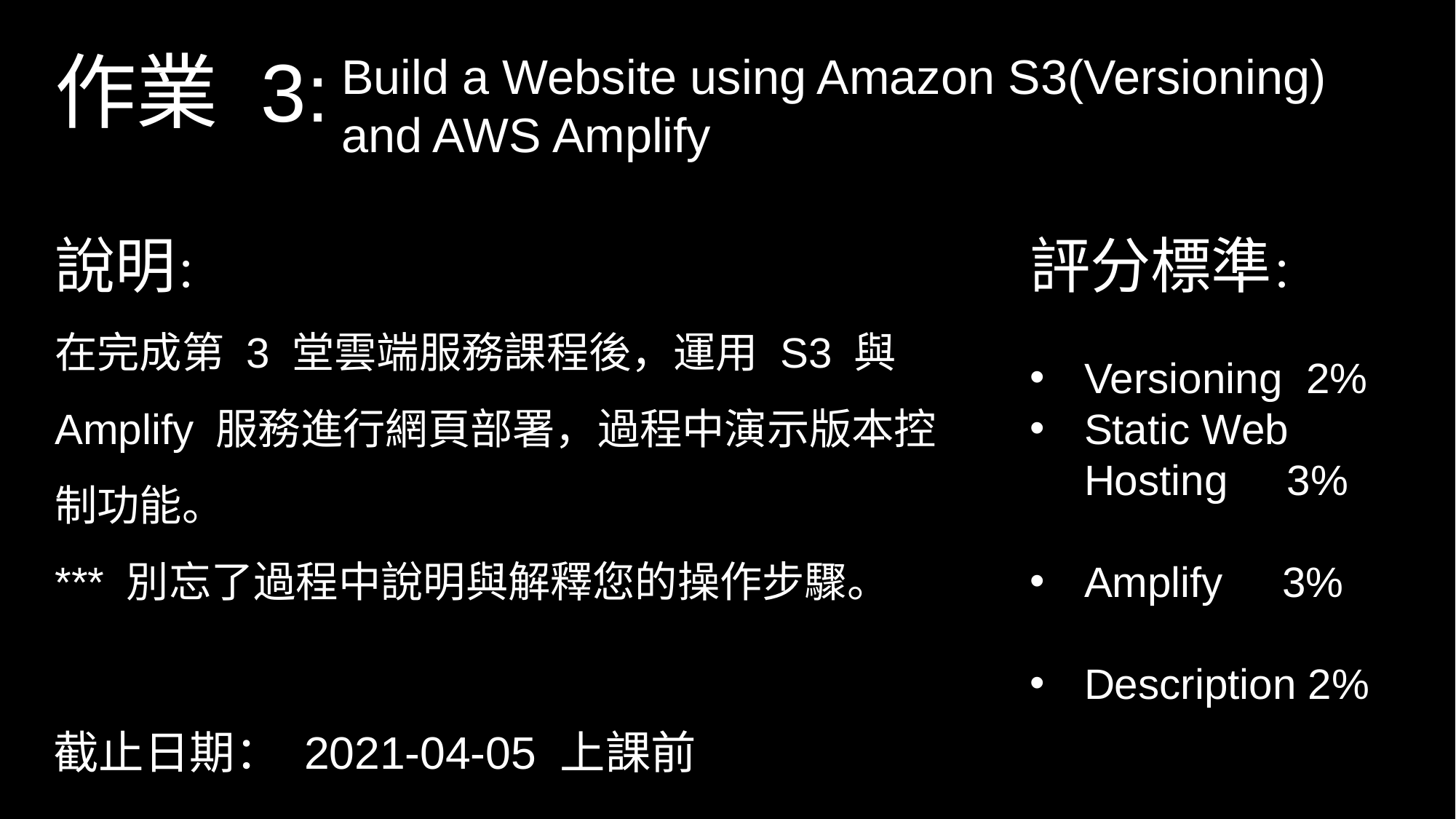

作業 3:
Build a Website using Amazon S3(Versioning) and AWS Amplify
說明：
在完成第 3 堂雲端服務課程後，運用 S3 與 Amplify 服務進行網頁部署，過程中演示版本控制功能。
*** 別忘了過程中說明與解釋您的操作步驟。
評分標準：
Versioning  2%
Static Web Hosting     3%

Amplify     3%
Description 2%
截止日期： 2021-04-05 上課前